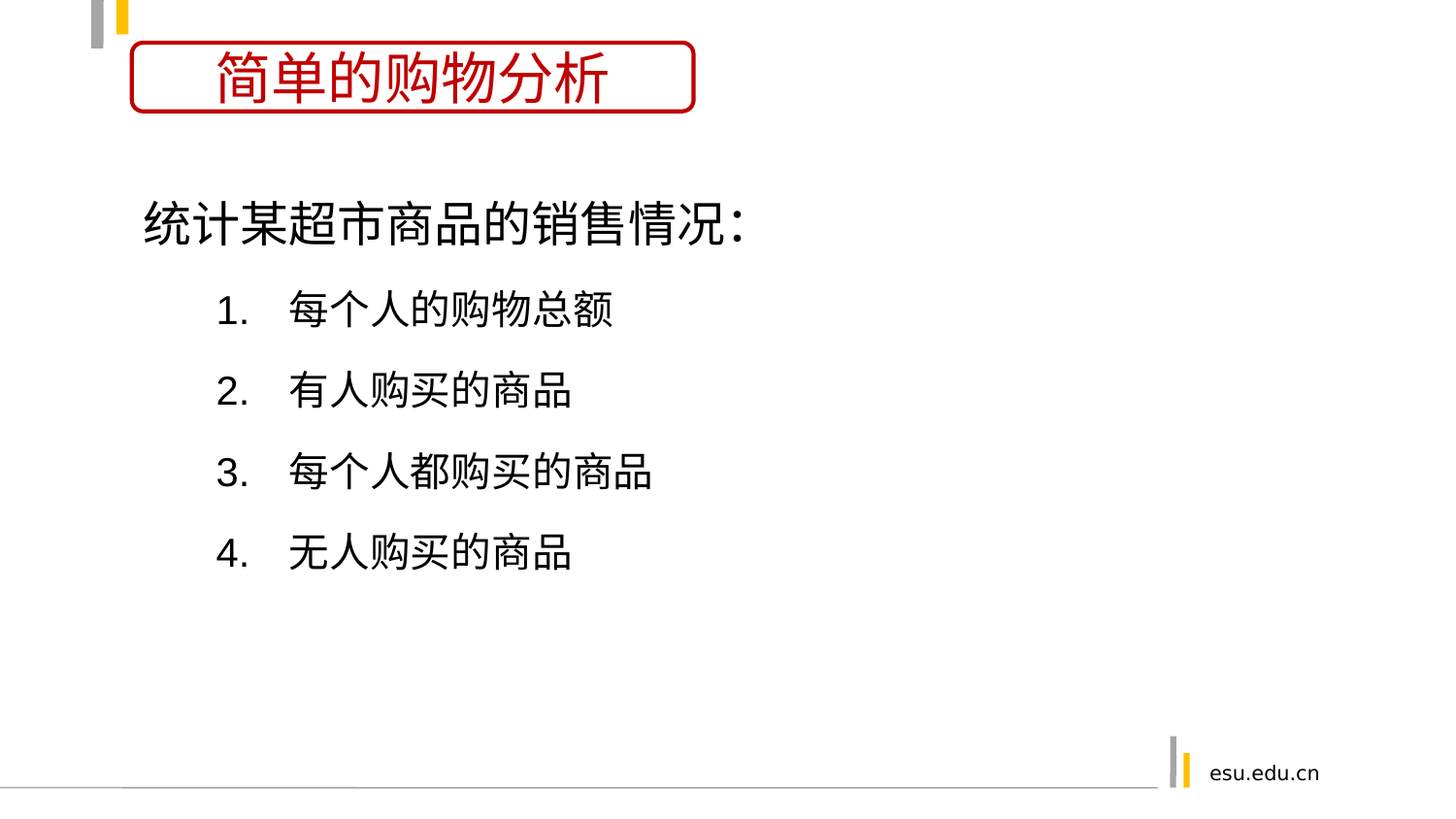

简单的购物分析
统计某超市商品的销售情况：
每个人的购物总额
有人购买的商品
每个人都购买的商品
无人购买的商品